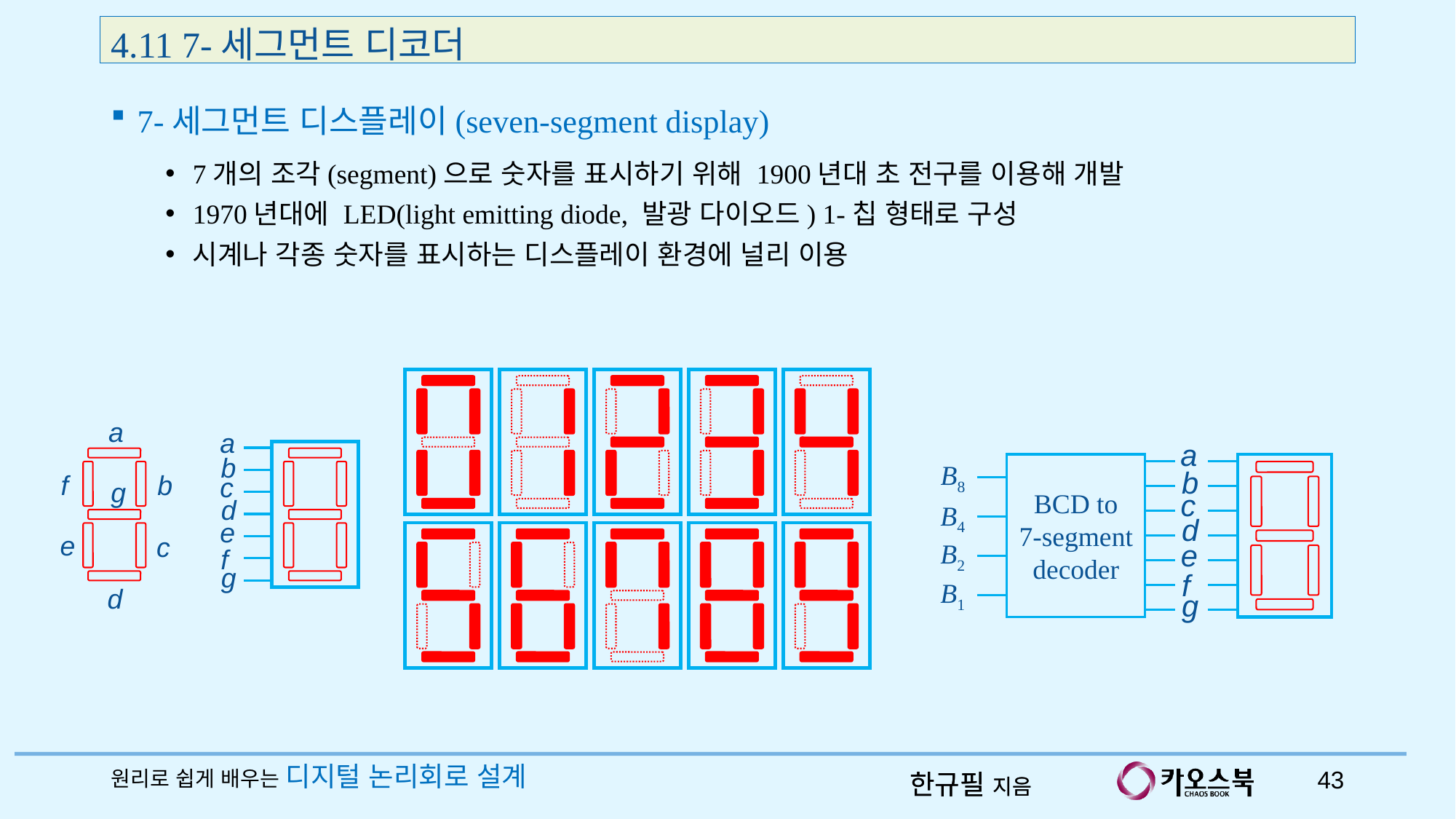

4.11 7-세그먼트 디코더
7-세그먼트 디스플레이(seven-segment display)
7개의 조각(segment)으로 숫자를 표시하기 위해 1900년대 초 전구를 이용해 개발
1970년대에 LED(light emitting diode, 발광 다이오드) 1-칩 형태로 구성
시계나 각종 숫자를 표시하는 디스플레이 환경에 널리 이용

a
a

b

f
b
c
g
d

e

e
c
f

g
d
a
B8
BCD to
7-segment decoder

b
c
B4
d
e
B2
f
B1
g
원리로 쉽게 배우는 디지털 논리회로 설계
43